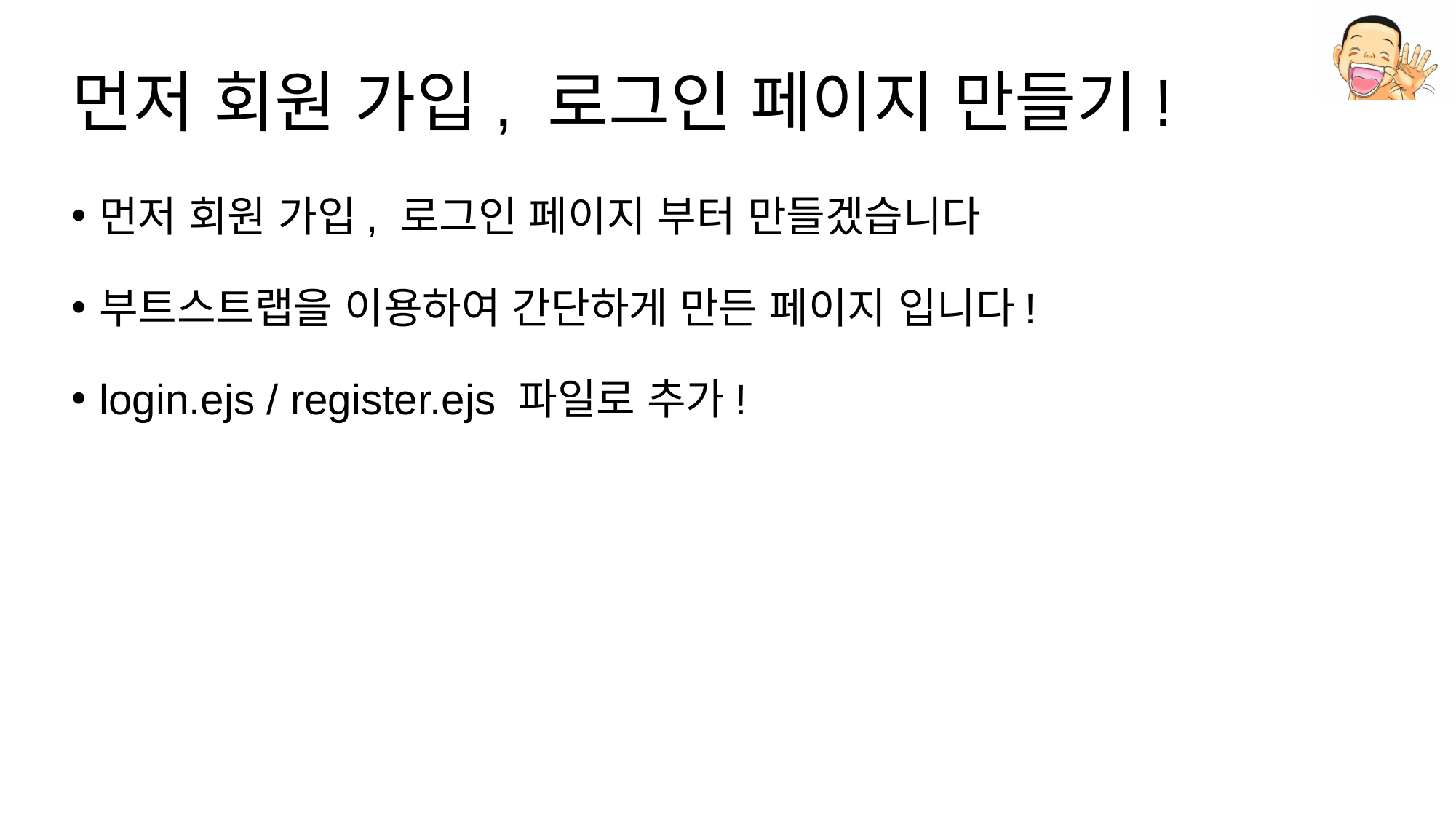

# 먼저 회원 가입, 로그인 페이지 만들기!
먼저 회원 가입, 로그인 페이지 부터 만들겠습니다
부트스트랩을 이용하여 간단하게 만든 페이지 입니다!
login.ejs / register.ejs 파일로 추가!